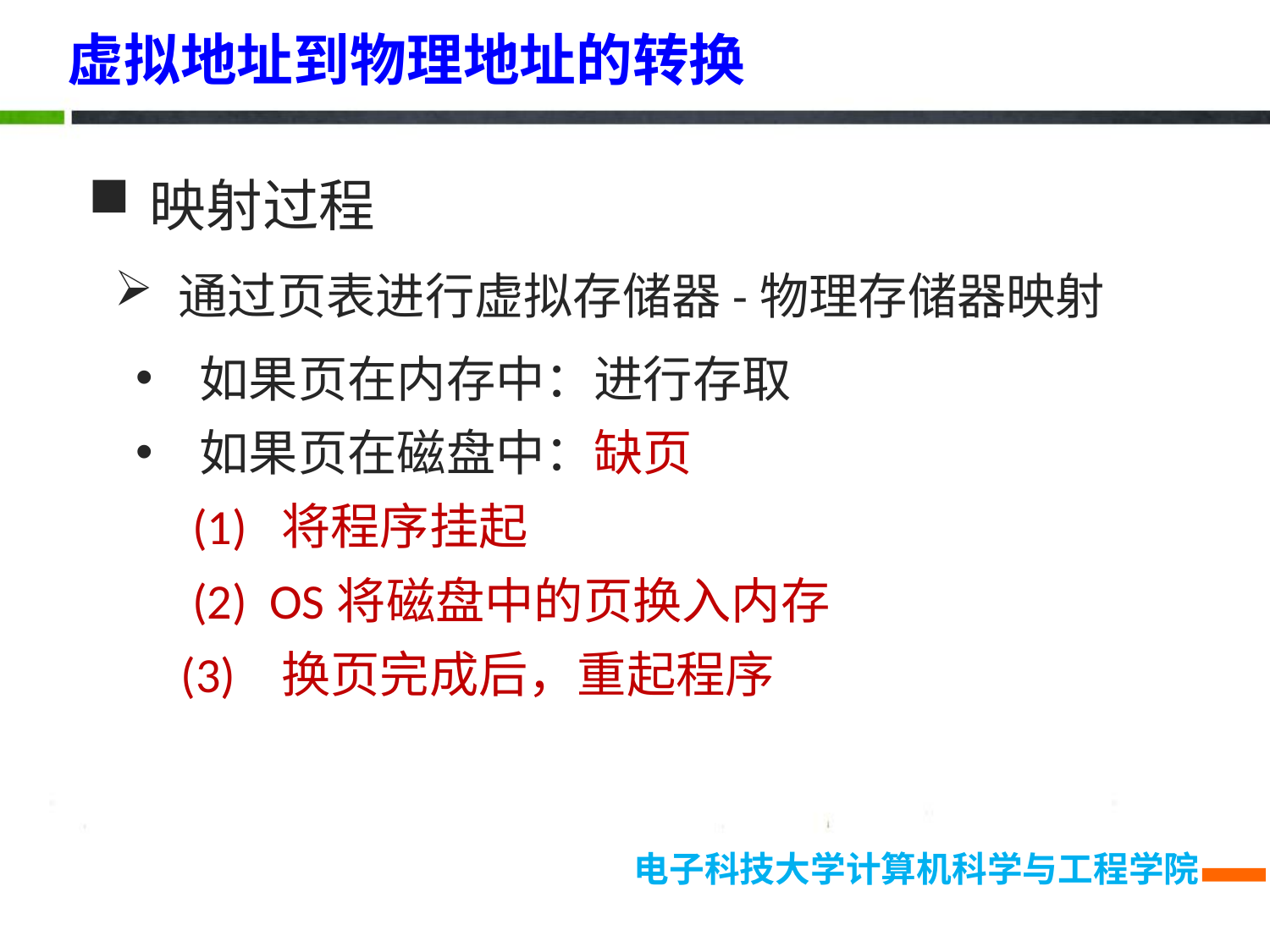

虚拟地址到物理地址的转换
映射过程
通过页表进行虚拟存储器-物理存储器映射
如果页在内存中：进行存取
如果页在磁盘中：缺页
     (1)  将程序挂起
     (2)  OS将磁盘中的页换入内存
    (3)   换页完成后，重起程序
53